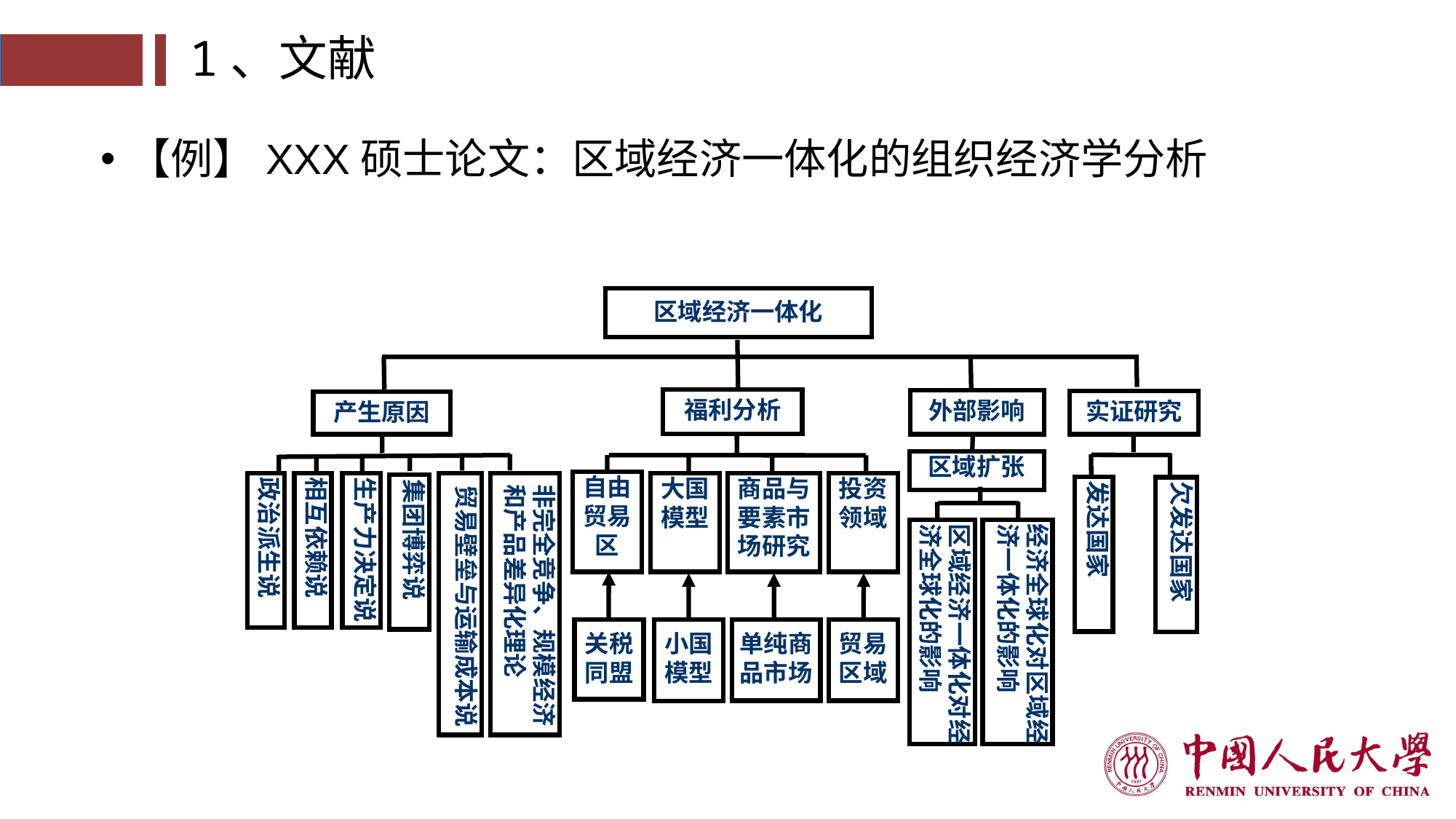

# 1、文献
【例】XXX硕士论文：区域经济一体化的组织经济学分析

区域经济一体化

福利分析
外部影响
实证研究
产生原因

区域扩张

自由
贸易区
政治派生说
相互依赖说
生产力决定说
贸易壁垒与运输成本说
 非完全竞争、规模经济
 和产品差异化理论
大国
模型
商品与要素市场研究
投资
领域
集团博弈说
发达国家
欠发达国家

区域经济一体化对经济全球化的影响
经济全球化对区域经济一体化的影响

关税
同盟
小国
模型
单纯商品市场
贸易
区域